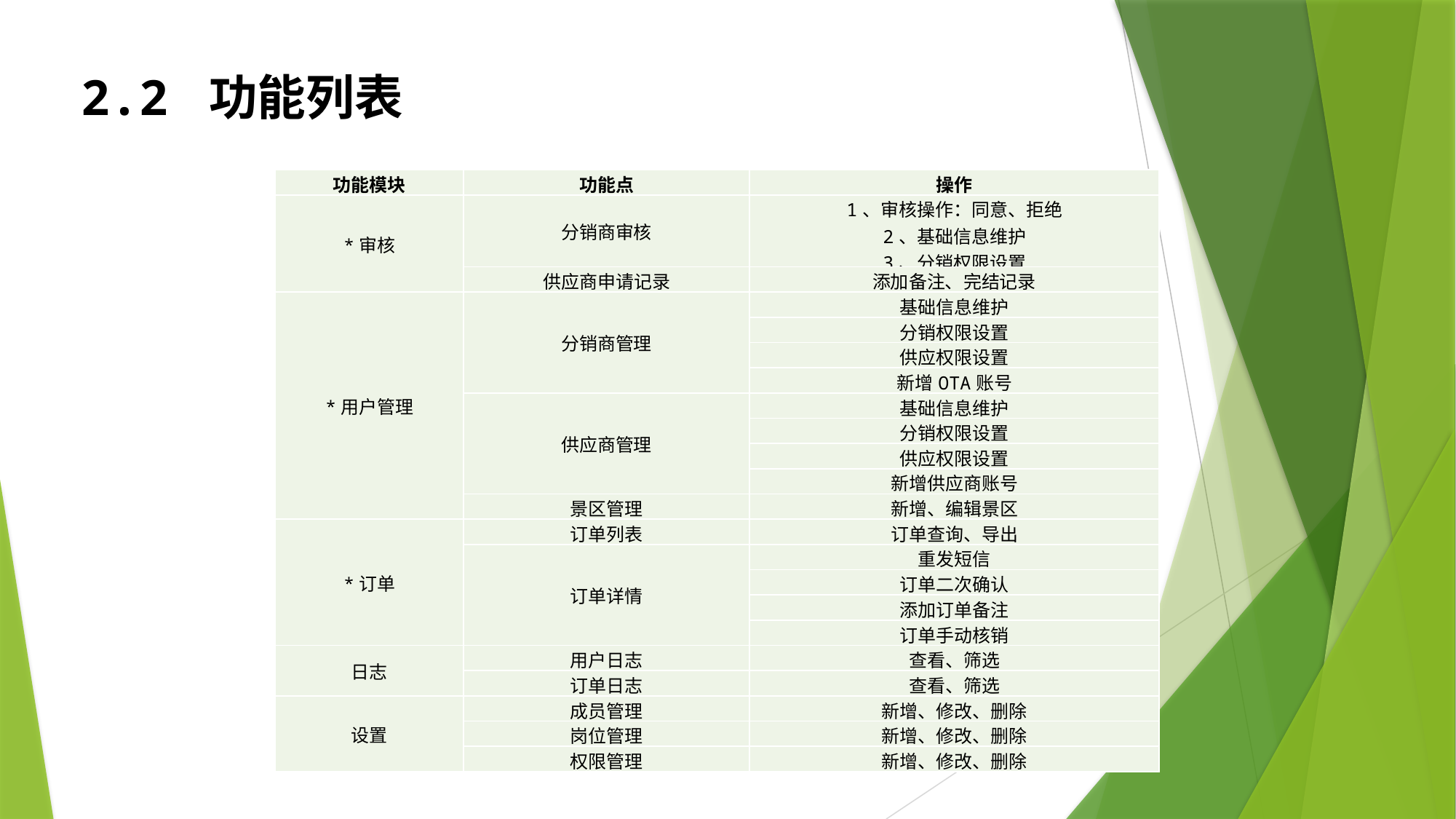

2.2 功能列表
| 功能模块 | 功能点 | 操作 |
| --- | --- | --- |
| \*审核 | 分销商审核 | 1、审核操作：同意、拒绝 2、基础信息维护 3、分销权限设置 |
|  | 供应商申请记录 | 添加备注、完结记录 |
| \*用户管理 | 分销商管理 | 基础信息维护 |
|  |  | 分销权限设置 |
|  |  | 供应权限设置 |
|  |  | 新增OTA账号 |
|  | 供应商管理 | 基础信息维护 |
|  |  | 分销权限设置 |
|  |  | 供应权限设置 |
|  |  | 新增供应商账号 |
|  | 景区管理 | 新增、编辑景区 |
| \*订单 | 订单列表 | 订单查询、导出 |
|  | 订单详情 | 重发短信 |
|  |  | 订单二次确认 |
|  |  | 添加订单备注 |
|  |  | 订单手动核销 |
| 日志 | 用户日志 | 查看、筛选 |
|  | 订单日志 | 查看、筛选 |
| 设置 | 成员管理 | 新增、修改、删除 |
|  | 岗位管理 | 新增、修改、删除 |
|  | 权限管理 | 新增、修改、删除 |